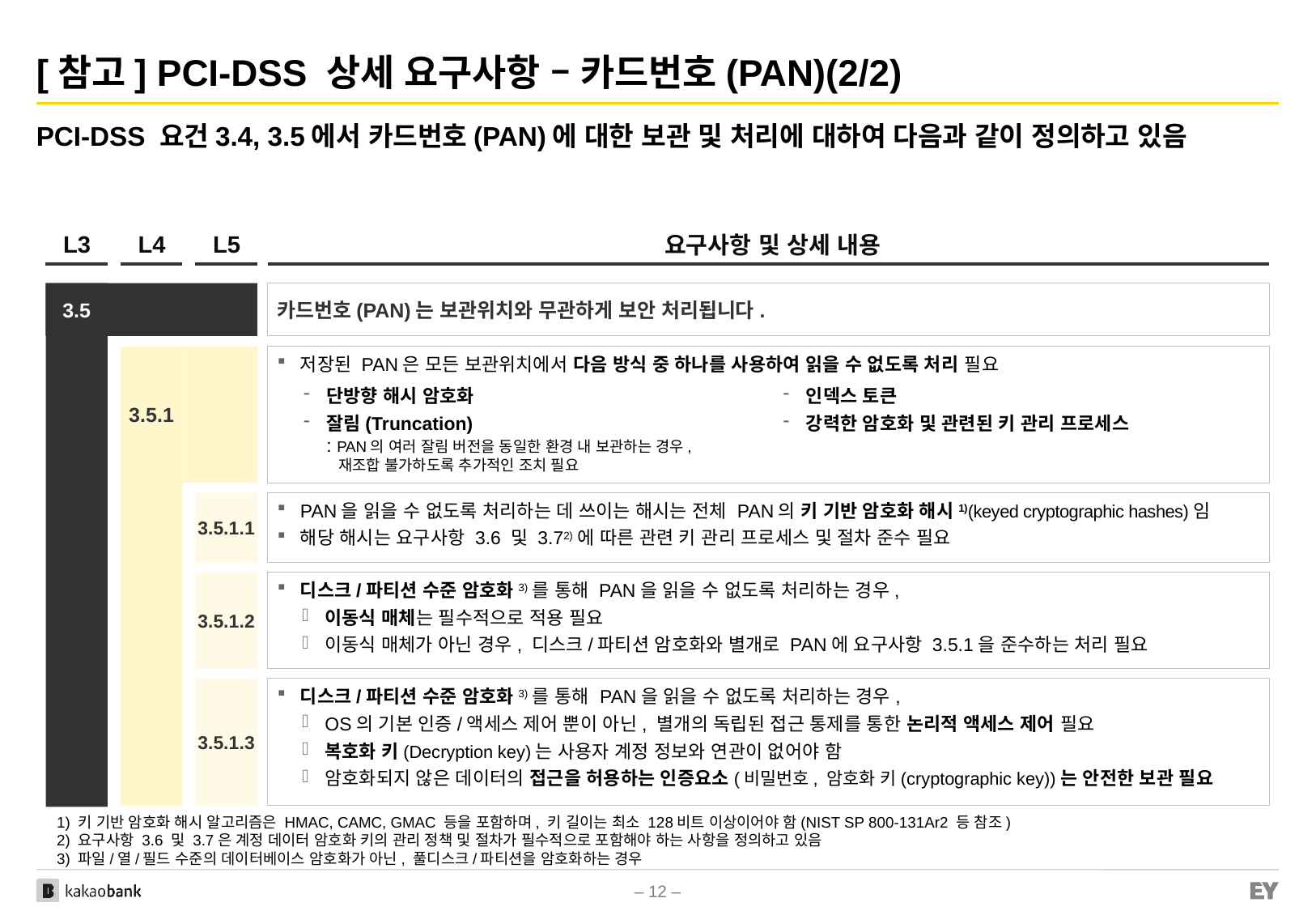

# [참고] PCI-DSS 상세 요구사항 – 카드번호(PAN)(2/2)
PCI-DSS 요건3.4, 3.5에서 카드번호(PAN)에 대한 보관 및 처리에 대하여 다음과 같이 정의하고 있음
L3
L4
L5
요구사항 및 상세 내용

3.5

카드번호(PAN)는 보관위치와 무관하게 보안 처리됩니다.
3.5.1

저장된 PAN은 모든 보관위치에서 다음 방식 중 하나를 사용하여 읽을 수 없도록 처리 필요
단방향 해시 암호화
잘림(Truncation)
: PAN의 여러 잘림 버전을 동일한 환경 내 보관하는 경우,
  재조합 불가하도록 추가적인 조치 필요
인덱스 토큰
강력한 암호화 및 관련된 키 관리 프로세스

3.5.1.1
PAN을 읽을 수 없도록 처리하는 데 쓰이는 해시는 전체 PAN의 키 기반 암호화 해시1)(keyed cryptographic hashes)임
해당 해시는 요구사항 3.6 및 3.72)에 따른 관련 키 관리 프로세스 및 절차 준수 필요
3.5.1.2
디스크/파티션 수준 암호화3)를 통해 PAN을 읽을 수 없도록 처리하는 경우,
이동식 매체는 필수적으로 적용 필요
이동식 매체가 아닌 경우, 디스크/파티션 암호화와 별개로 PAN에 요구사항 3.5.1을 준수하는 처리 필요
3.5.1.3
디스크/파티션 수준 암호화3)를 통해  PAN을 읽을 수 없도록 처리하는 경우,
OS의 기본 인증/액세스 제어 뿐이 아닌, 별개의 독립된 접근 통제를 통한 논리적 액세스 제어 필요
복호화 키(Decryption key)는 사용자 계정 정보와 연관이 없어야 함
암호화되지 않은 데이터의 접근을 허용하는 인증요소(비밀번호, 암호화 키(cryptographic key))는 안전한 보관 필요
1) 키 기반 암호화 해시 알고리즘은 HMAC, CAMC, GMAC 등을 포함하며, 키 길이는 최소 128비트 이상이어야 함(NIST SP 800-131Ar2 등 참조)
2) 요구사항 3.6 및 3.7은 계정 데이터 암호화 키의 관리 정책 및 절차가 필수적으로 포함해야 하는 사항을 정의하고 있음
3) 파일/열/필드 수준의 데이터베이스 암호화가 아닌, 풀디스크/파티션을 암호화하는 경우